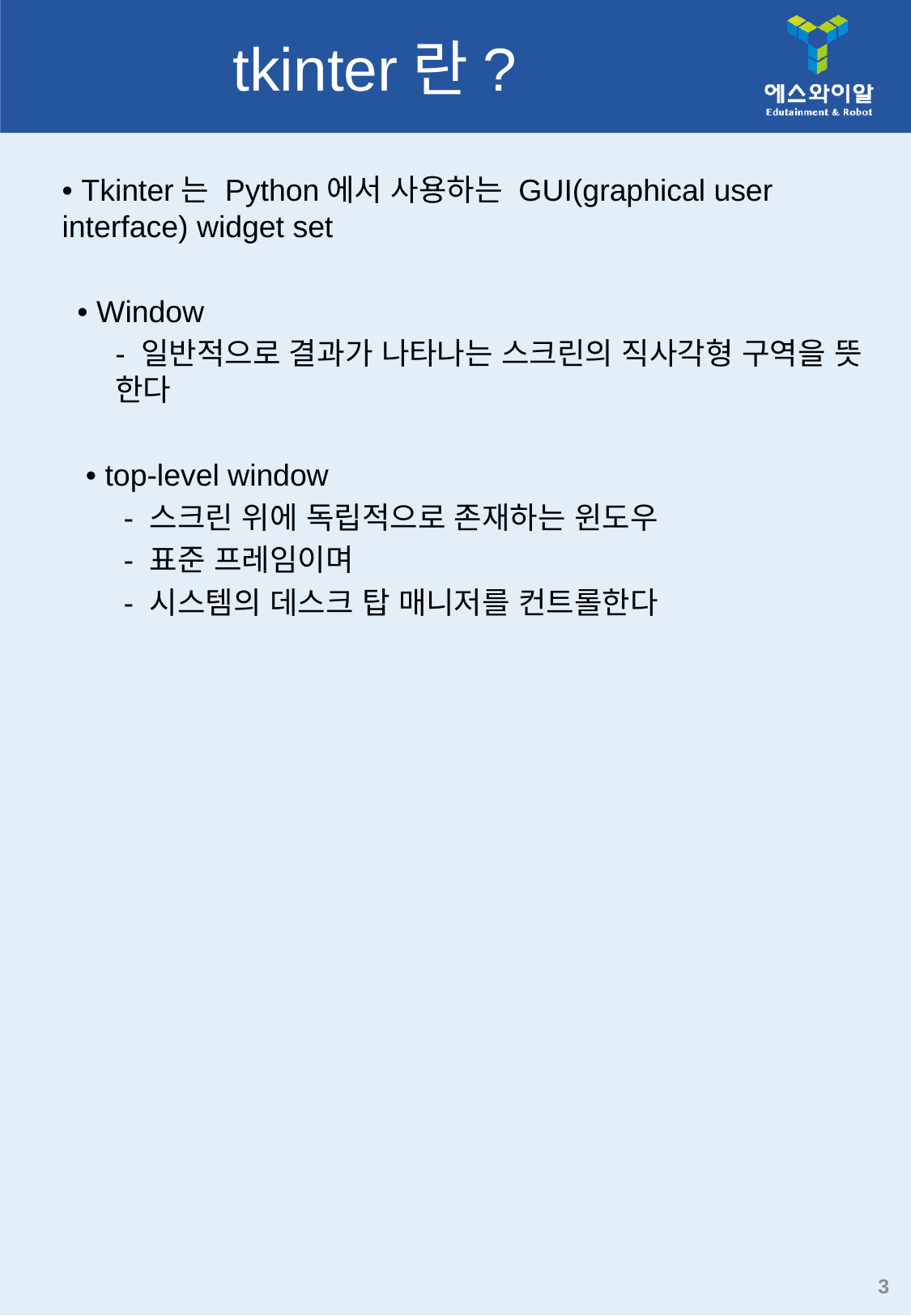

# tkinter란?
	• Tkinter는 Python에서 사용하는 GUI(graphical user interface) widget set

• Window
	- 일반적으로 결과가 나타나는 스크린의 직사각형 구역을 뜻 한다

 • top-level window
	 - 스크린 위에 독립적으로 존재하는 윈도우
	 - 표준 프레임이며
	 - 시스템의 데스크 탑 매니저를 컨트롤한다
3